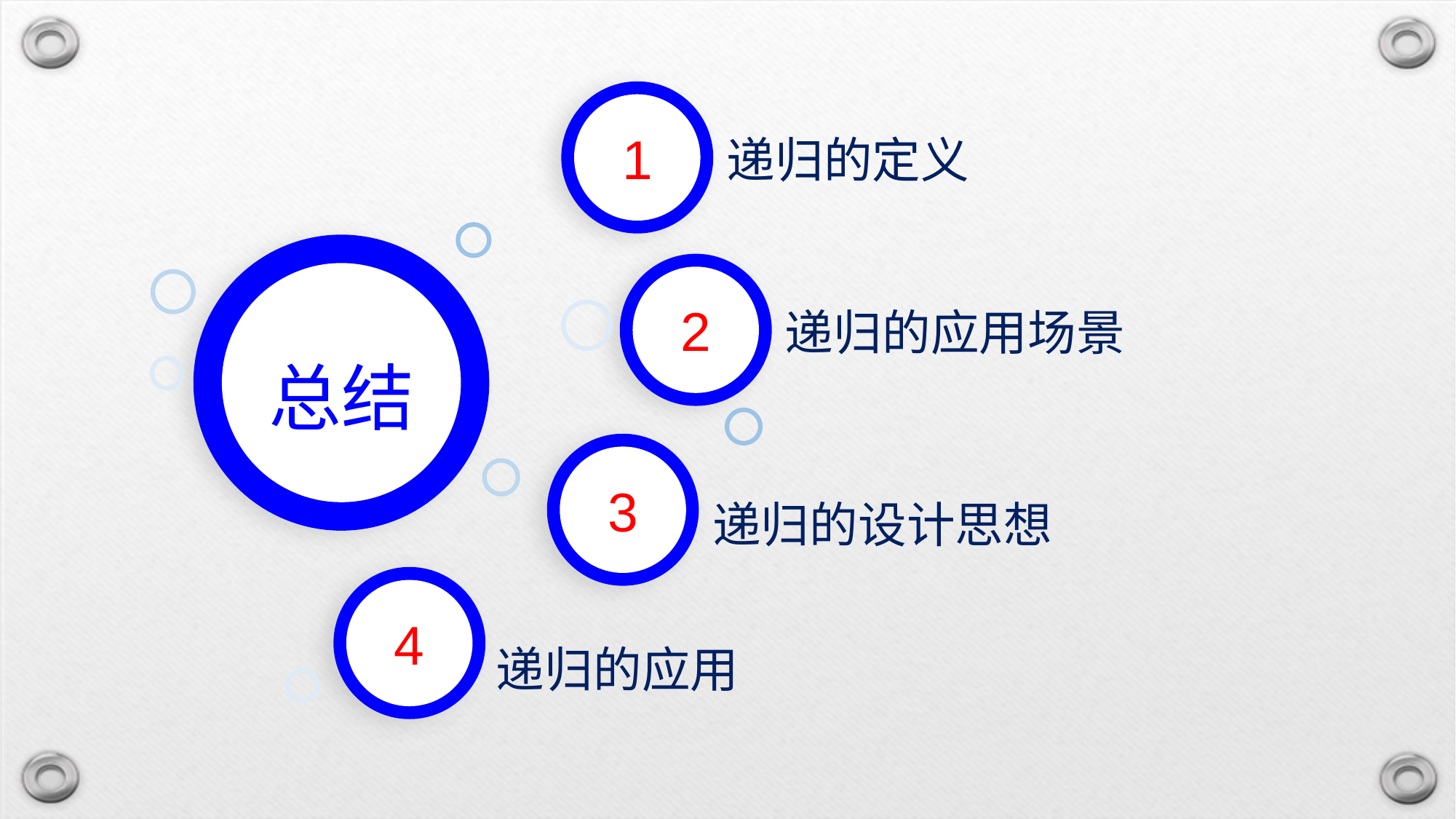

1
递归的定义

总结
2
递归的应用场景

3

递归的设计思想

4
递归的应用